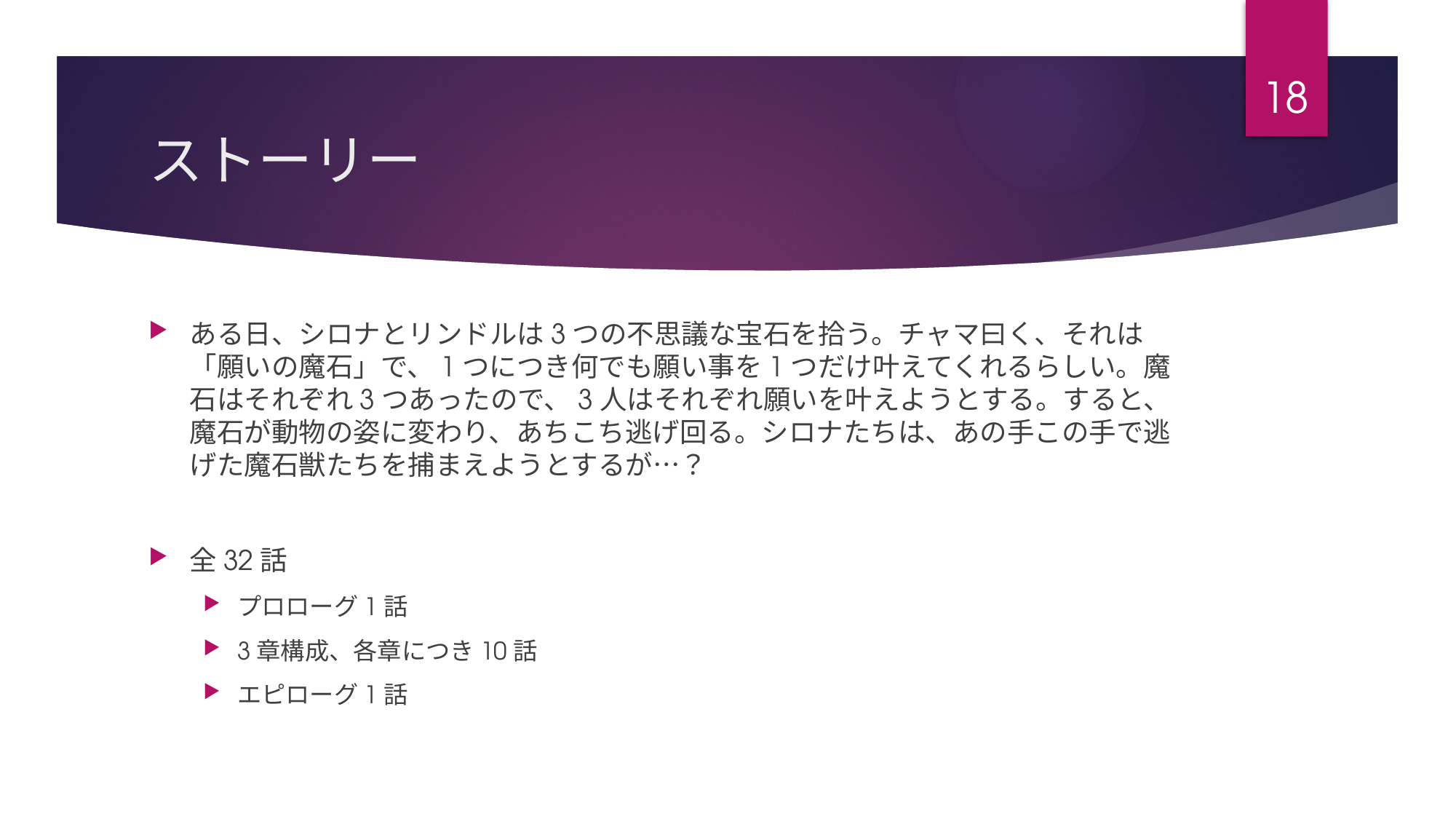

18
# ストーリー
ある日、シロナとリンドルは3つの不思議な宝石を拾う。チャマ曰く、それは「願いの魔石」で、1つにつき何でも願い事を1つだけ叶えてくれるらしい。魔石はそれぞれ3つあったので、3人はそれぞれ願いを叶えようとする。すると、魔石が動物の姿に変わり、あちこち逃げ回る。シロナたちは、あの手この手で逃げた魔石獣たちを捕まえようとするが…？

全32話
プロローグ1話
3章構成、各章につき10話
エピローグ1話